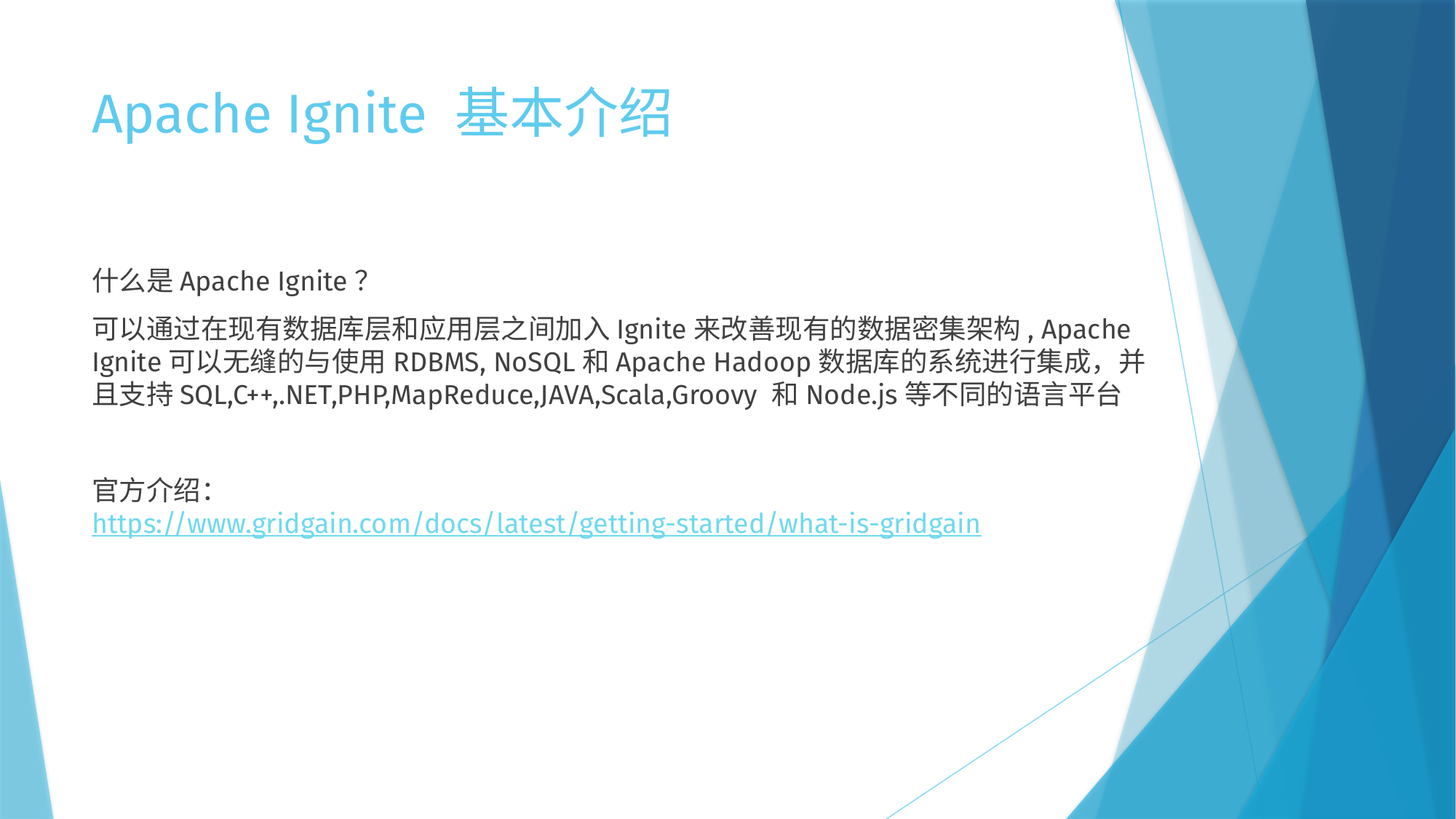

# Apache Ignite 基本介绍
什么是Apache Ignite？
可以通过在现有数据库层和应用层之间加入Ignite来改善现有的数据密集架构, Apache Ignite可以无缝的与使用RDBMS, NoSQL和Apache Hadoop数据库的系统进行集成，并且支持SQL,C++,.NET,PHP,MapReduce,JAVA,Scala,Groovy 和Node.js等不同的语言平台

官方介绍：
https://www.gridgain.com/docs/latest/getting-started/what-is-gridgain